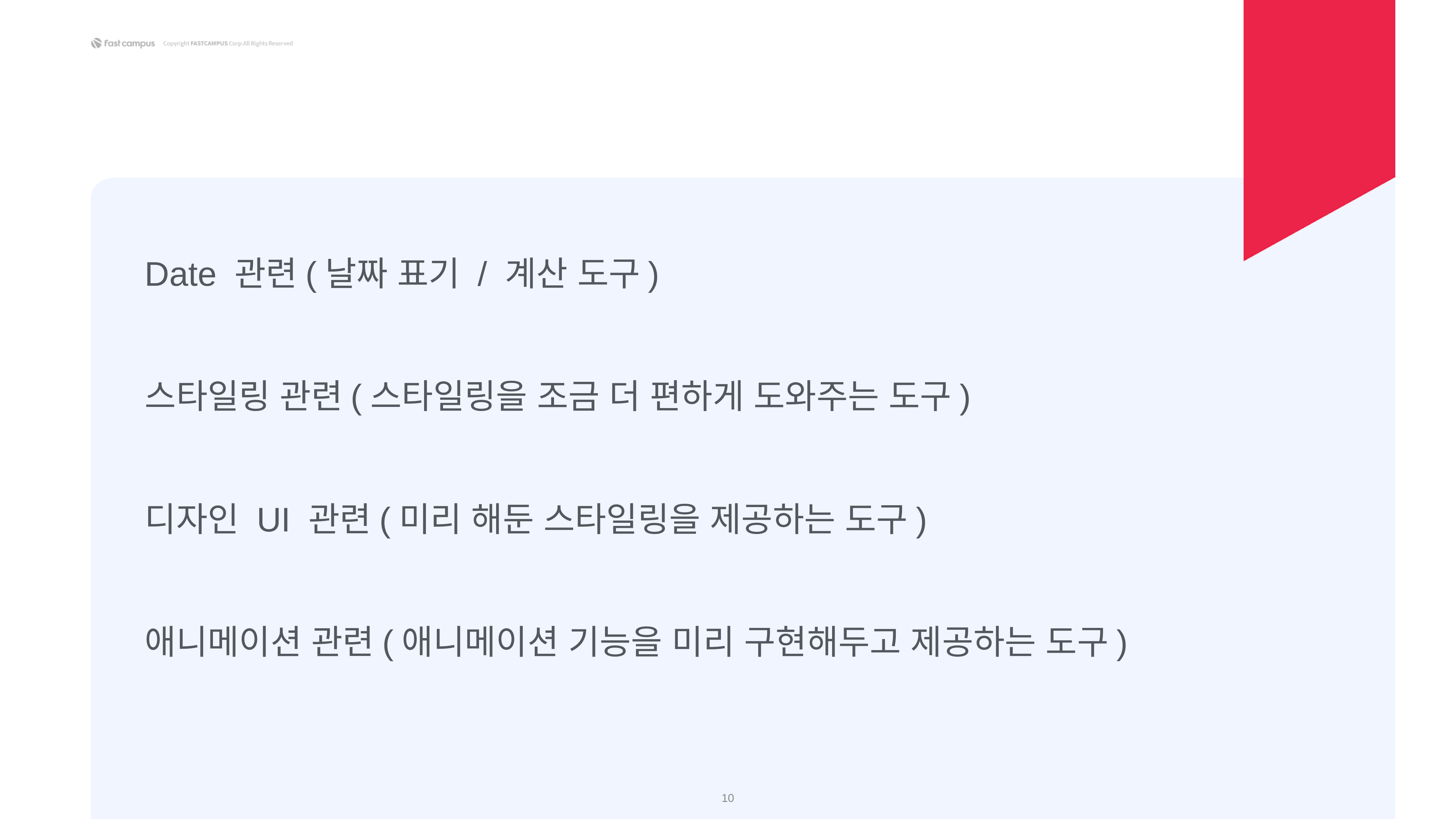

Date 관련(날짜 표기 / 계산 도구)

스타일링 관련(스타일링을 조금 더 편하게 도와주는 도구)

디자인 UI 관련(미리 해둔 스타일링을 제공하는 도구)

애니메이션 관련(애니메이션 기능을 미리 구현해두고 제공하는 도구)
10